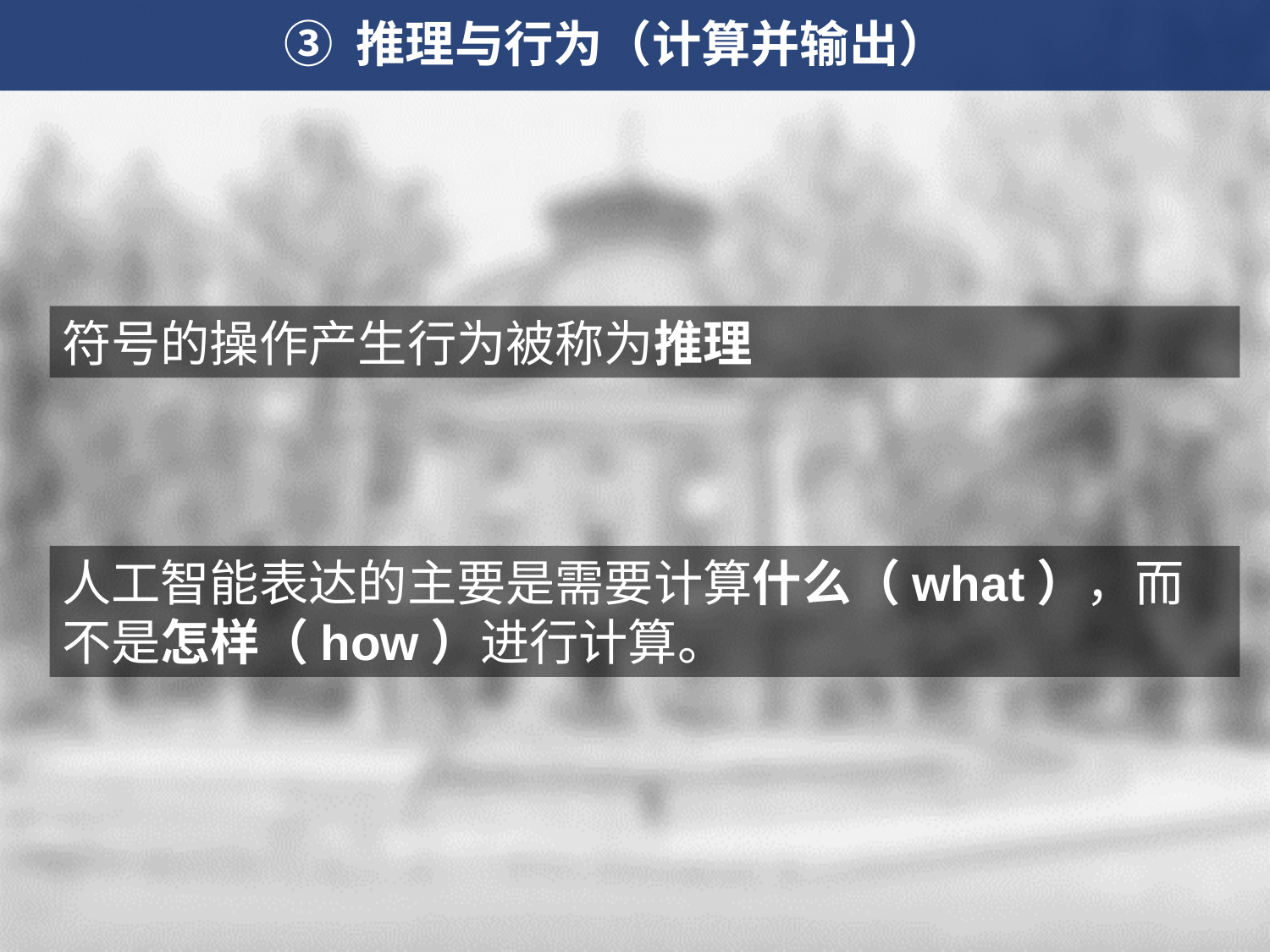

③ 推理与行为（计算并输出）
符号的操作产生行为被称为推理
人工智能表达的主要是需要计算什么（what），而不是怎样（how）进行计算。